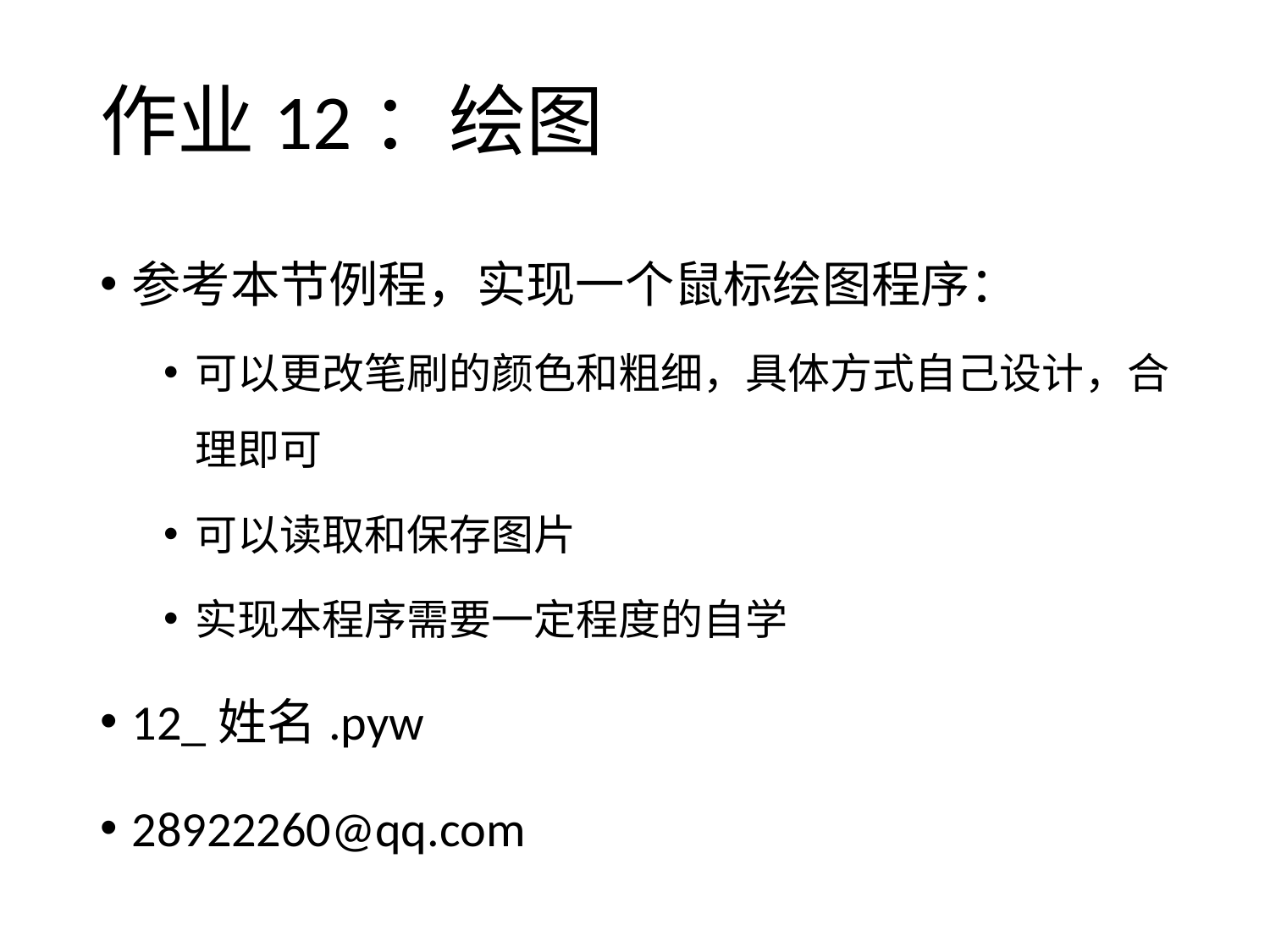

# 作业12：绘图
参考本节例程，实现一个鼠标绘图程序：
可以更改笔刷的颜色和粗细，具体方式自己设计，合理即可
可以读取和保存图片
实现本程序需要一定程度的自学
12_姓名.pyw
28922260@qq.com